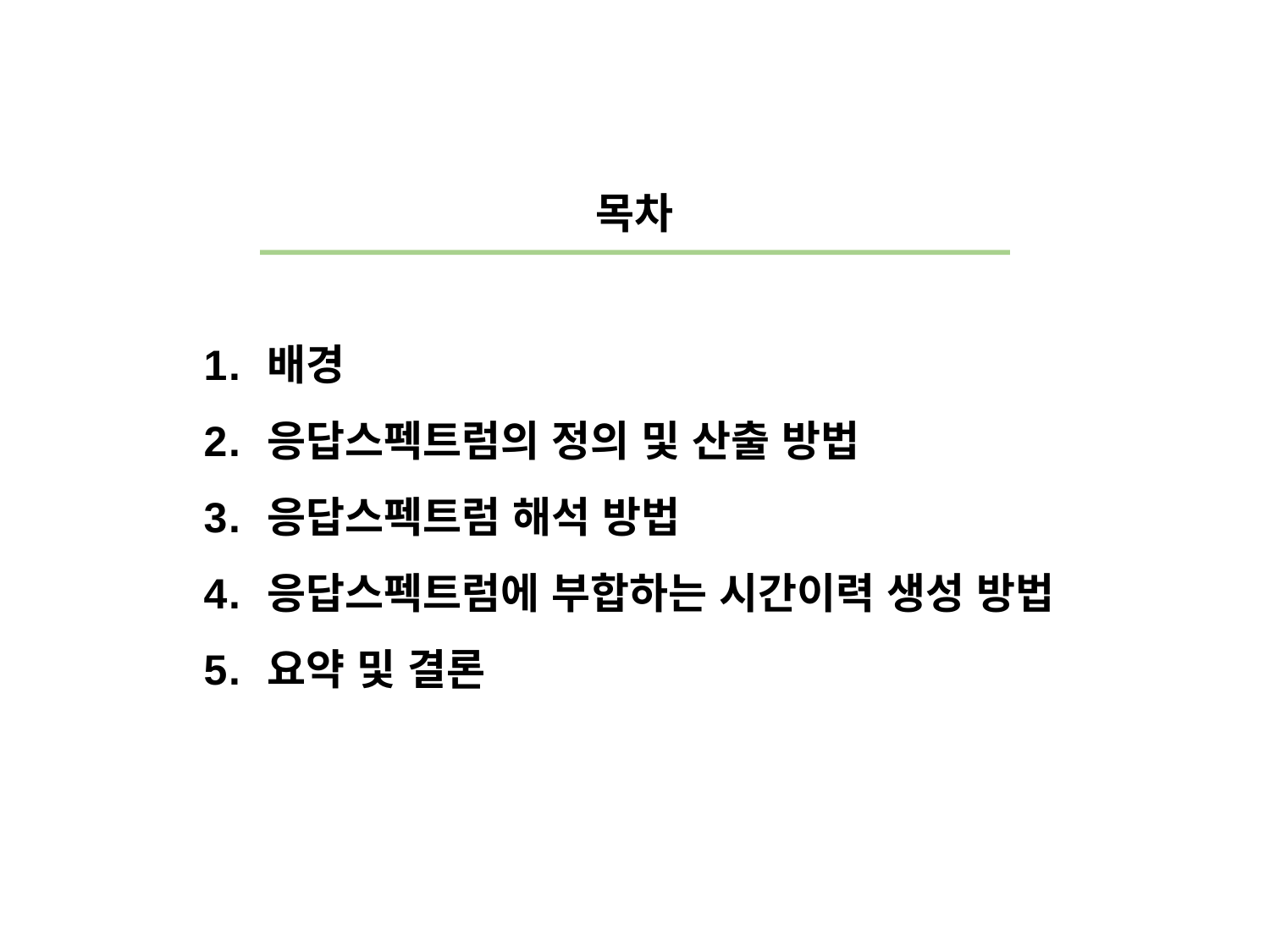

목차

배경
응답스펙트럼의 정의 및 산출 방법
응답스펙트럼 해석 방법
응답스펙트럼에 부합하는 시간이력 생성 방법
요약 및 결론